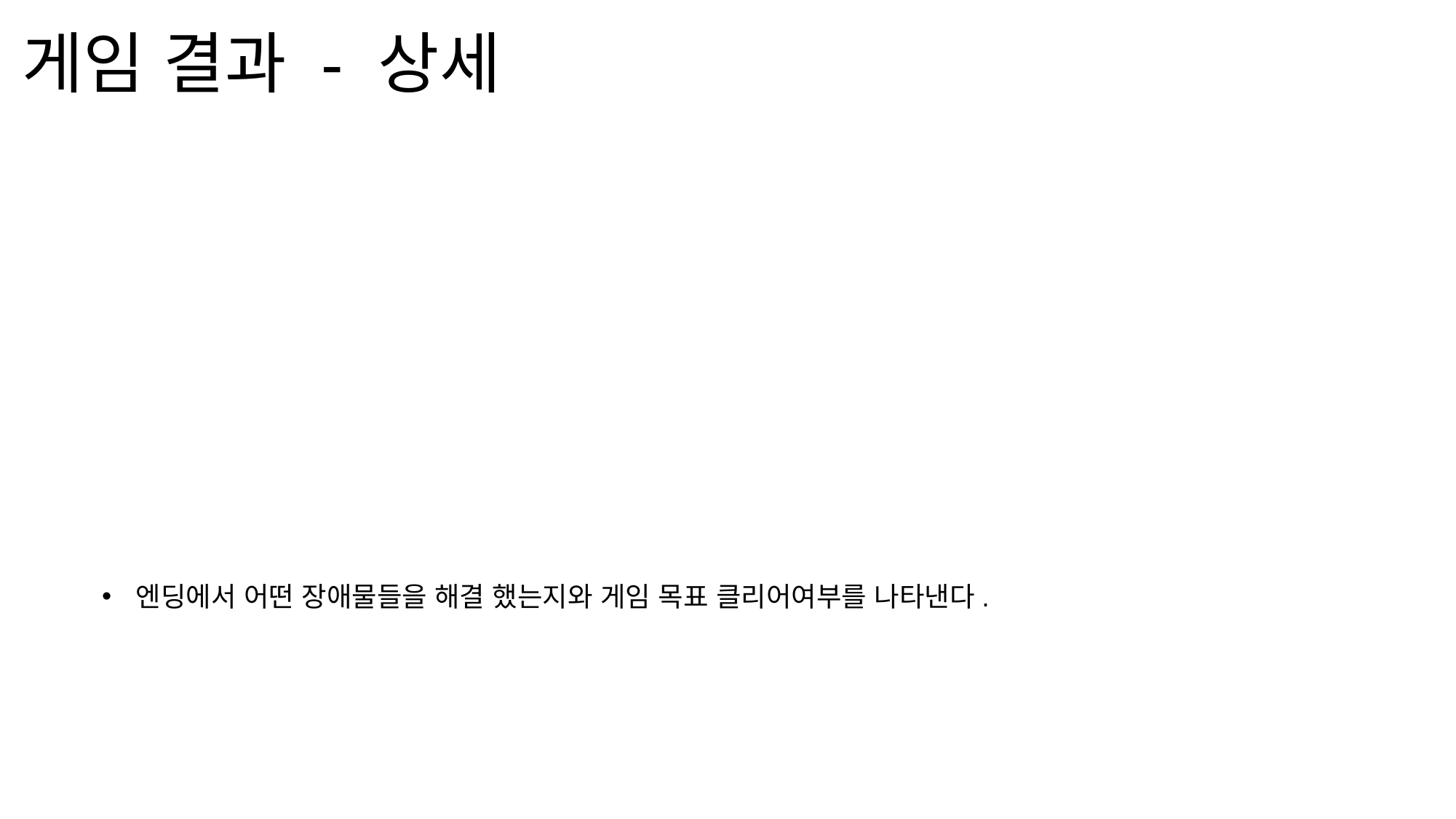

# 게임 결과 - 상세
엔딩에서 어떤 장애물들을 해결 했는지와 게임 목표 클리어여부를 나타낸다.